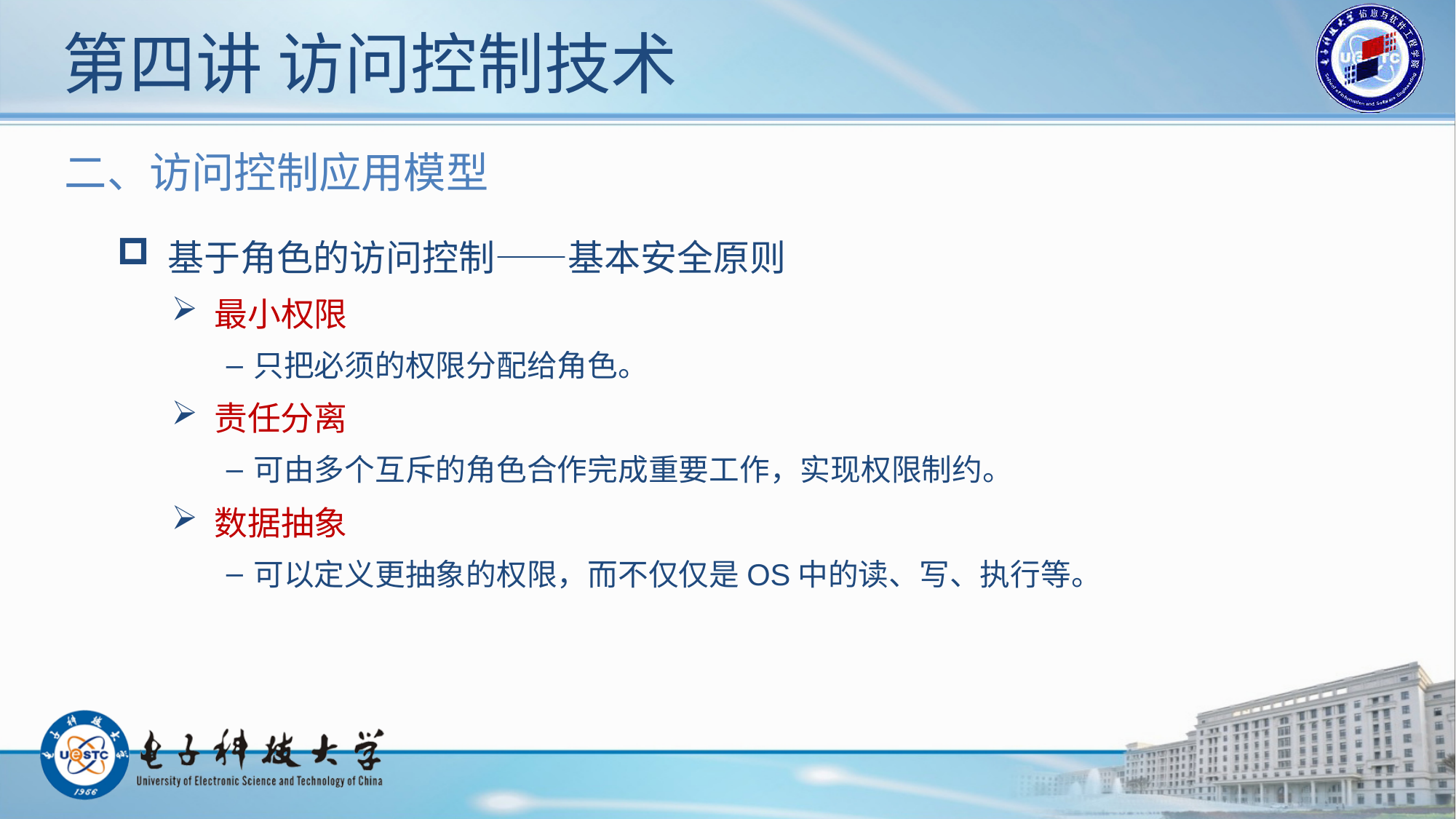

# 第四讲 访问控制技术
二、访问控制应用模型
 基于角色的访问控制——基本安全原则
 最小权限
只把必须的权限分配给角色。
 责任分离
可由多个互斥的角色合作完成重要工作，实现权限制约。
 数据抽象
可以定义更抽象的权限，而不仅仅是OS中的读、写、执行等。